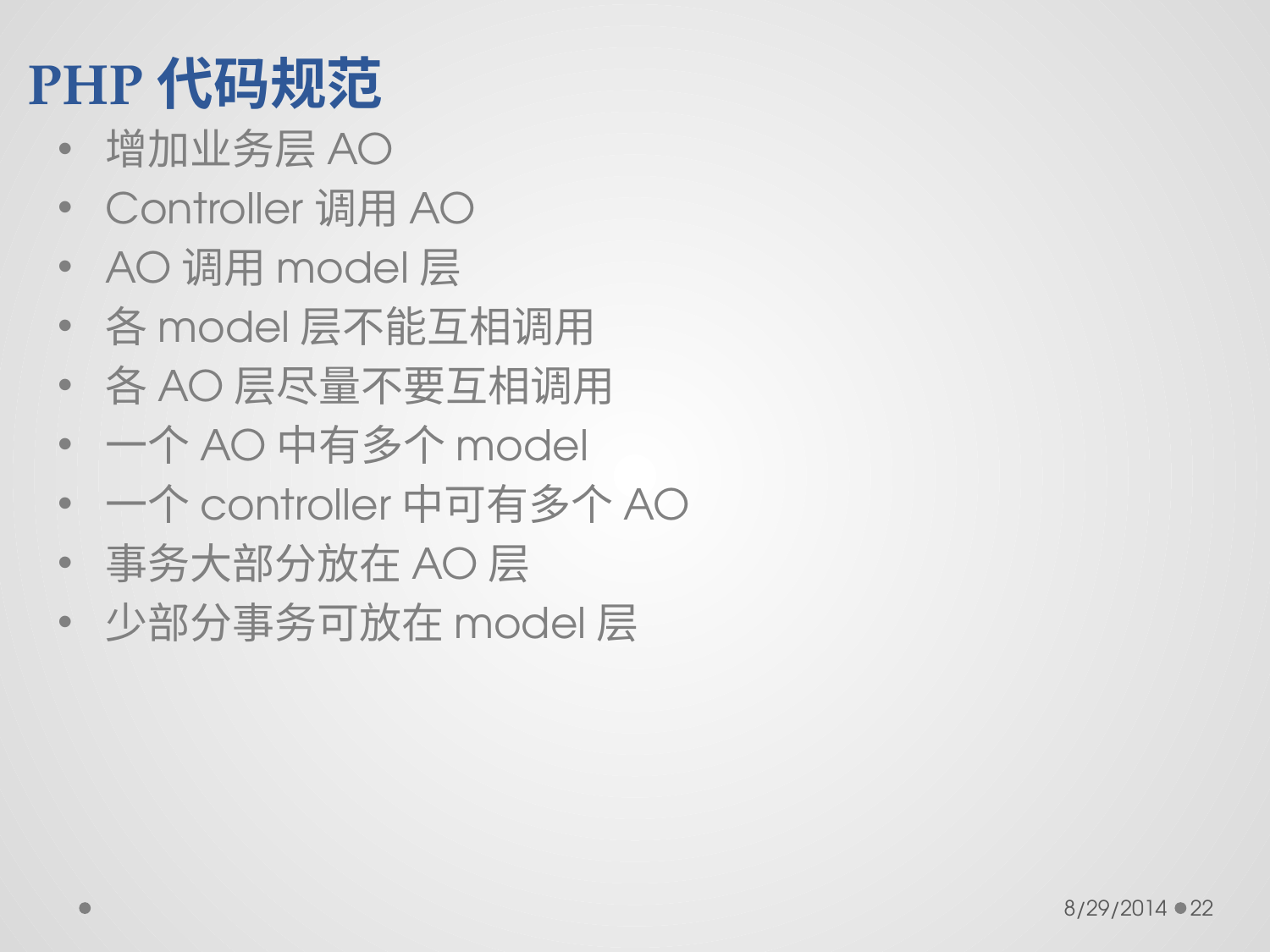

PHP代码规范
增加业务层AO
Controller调用AO
AO调用model层
各model层不能互相调用
各AO层尽量不要互相调用
一个AO中有多个model
一个controller中可有多个AO
事务大部分放在AO层
少部分事务可放在model层
8/29/2014
22